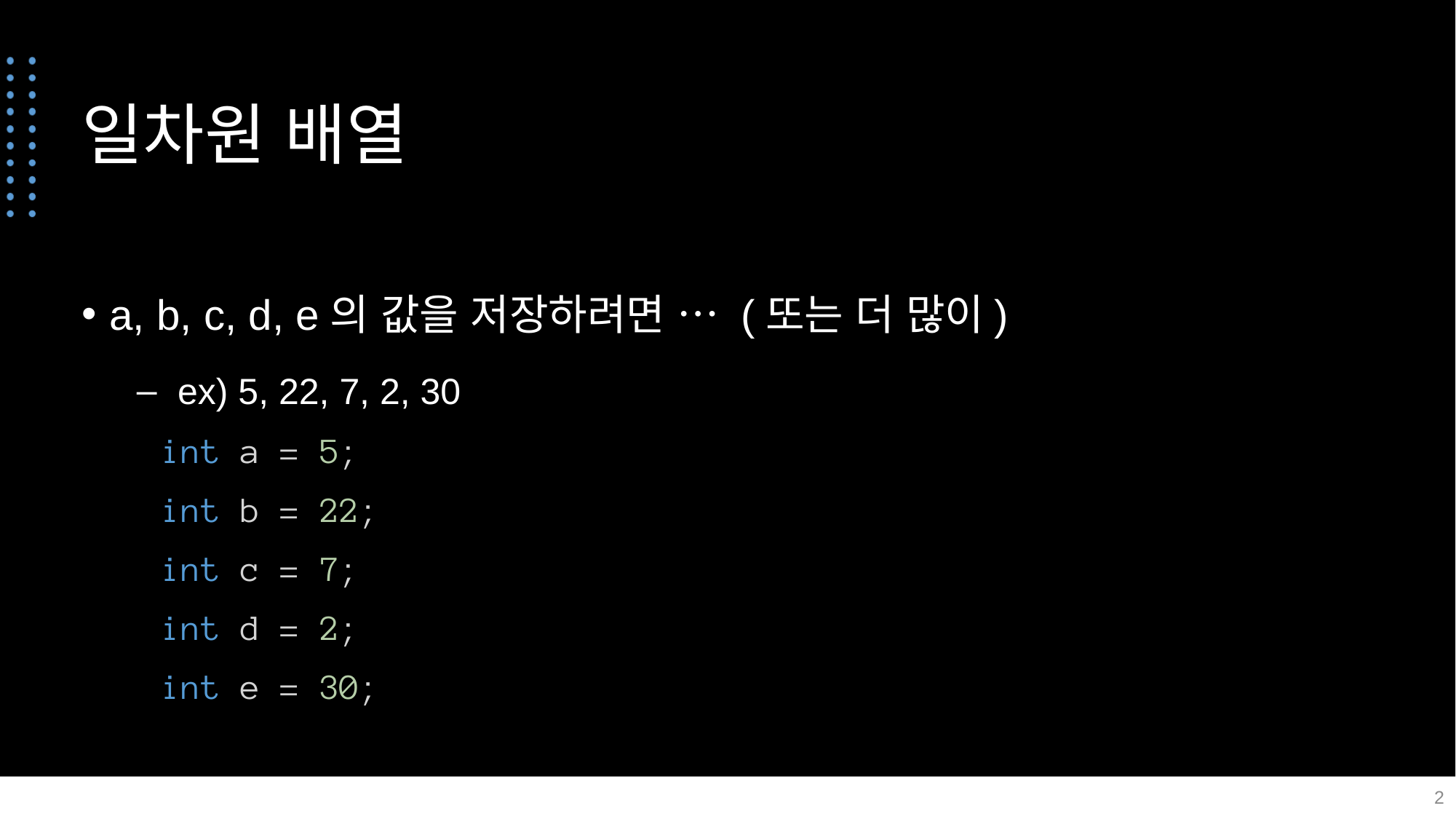

# 일차원 배열
a, b, c, d, e의 값을 저장하려면 … (또는 더 많이)
ex) 5, 22, 7, 2, 30
    int a = 5;
    int b = 22;
    int c = 7;
    int d = 2;
    int e = 30;
2